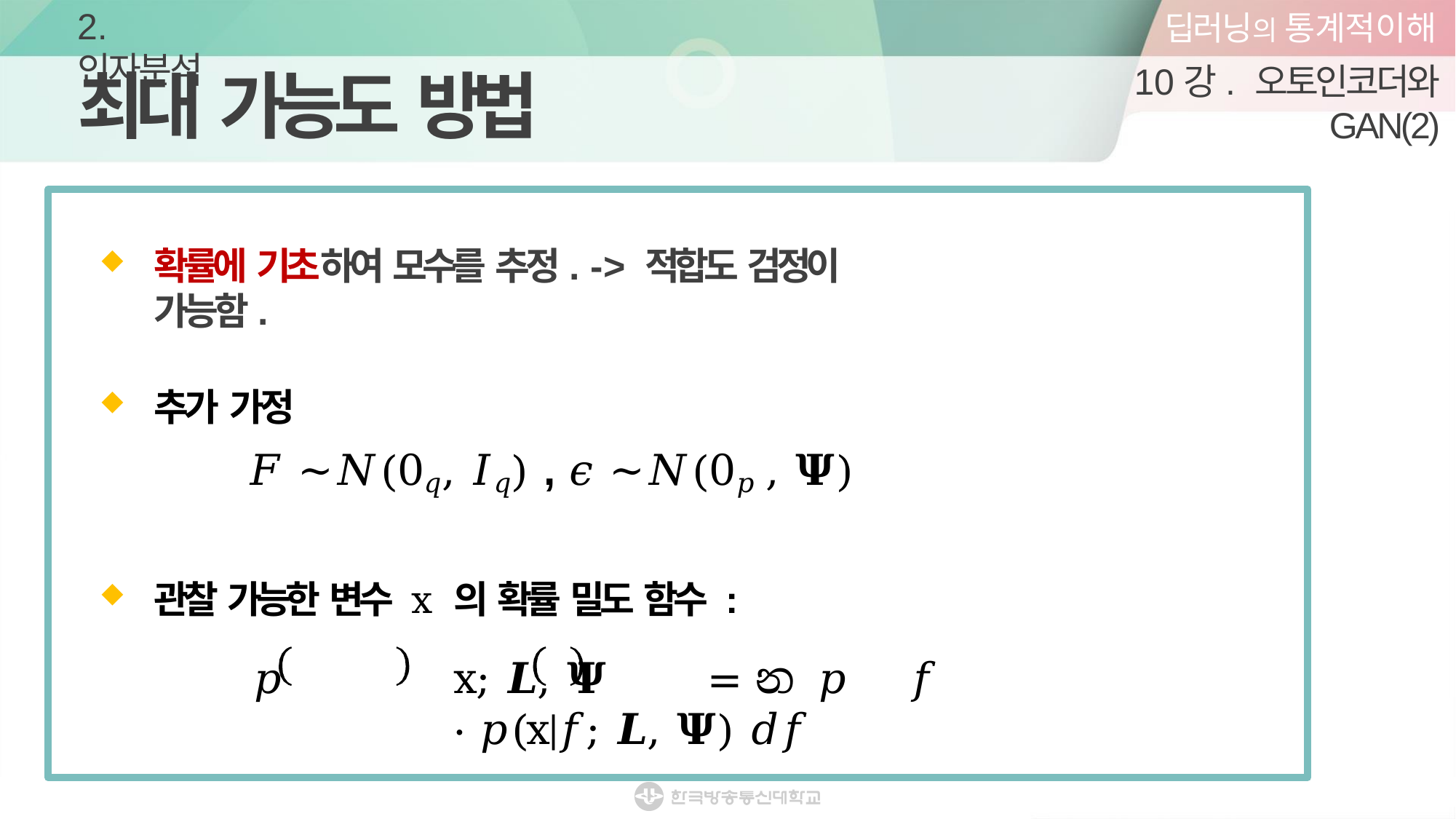

딥러닝의 통계적이해
10강. 오토인코더와 GAN(2)
2. 인자분석
# 최대 가능도 방법

확률에 기초하여 모수를 추정. -> 적합도 검정이 가능함.

추가 가정
𝐹 ~𝑁(0𝑞, 𝐼𝑞) , 𝜖 ~𝑁(0𝑝 , 𝚿)

관찰 가능한 변수 x 의 확률 밀도 함수 :

𝑝	x; 𝑳, 𝚿	= න 𝑝	𝑓	⋅ 𝑝(x|𝑓; 𝑳, 𝚿) 𝑑𝑓